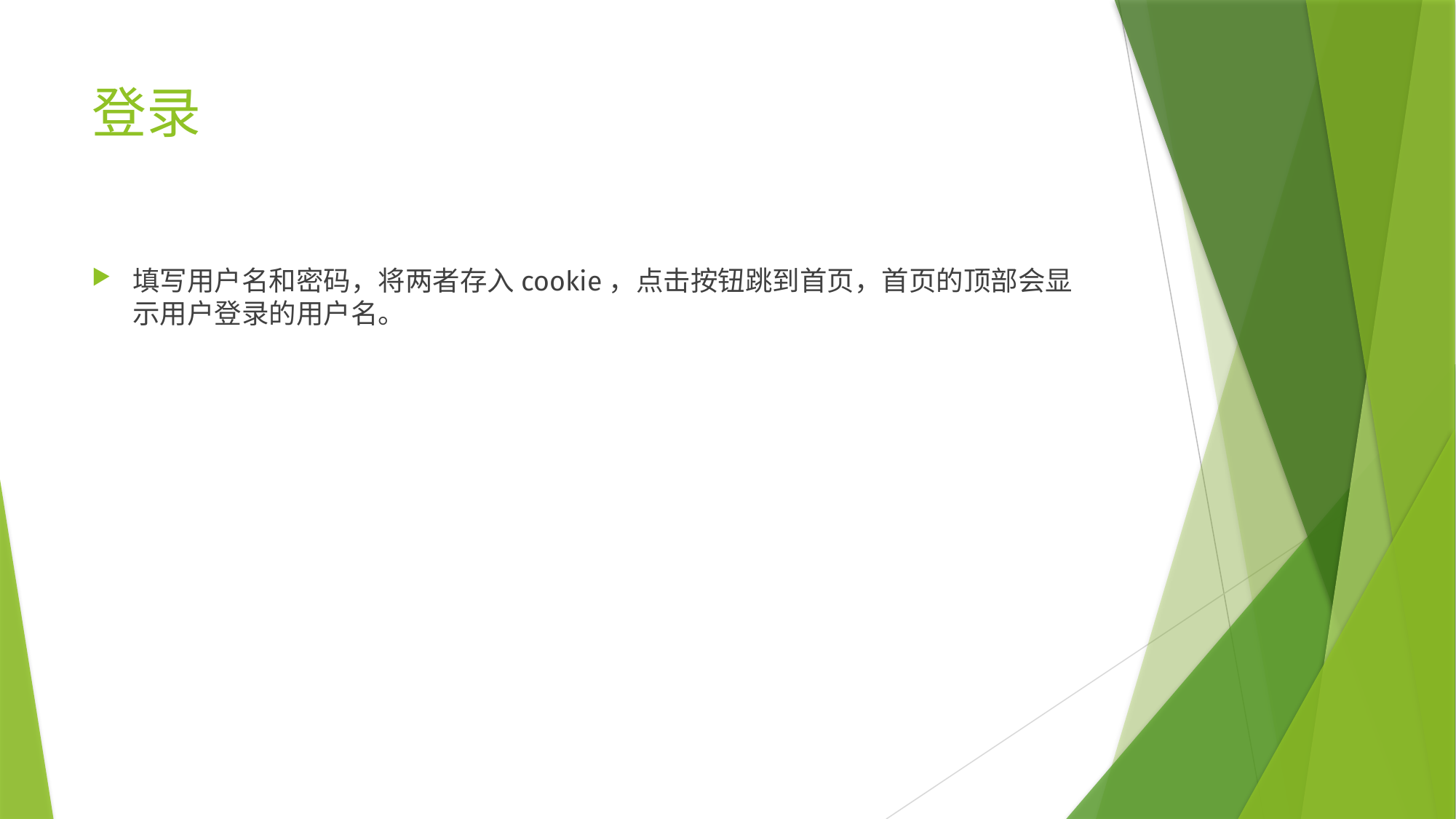

# 登录
填写用户名和密码，将两者存入cookie，点击按钮跳到首页，首页的顶部会显示用户登录的用户名。